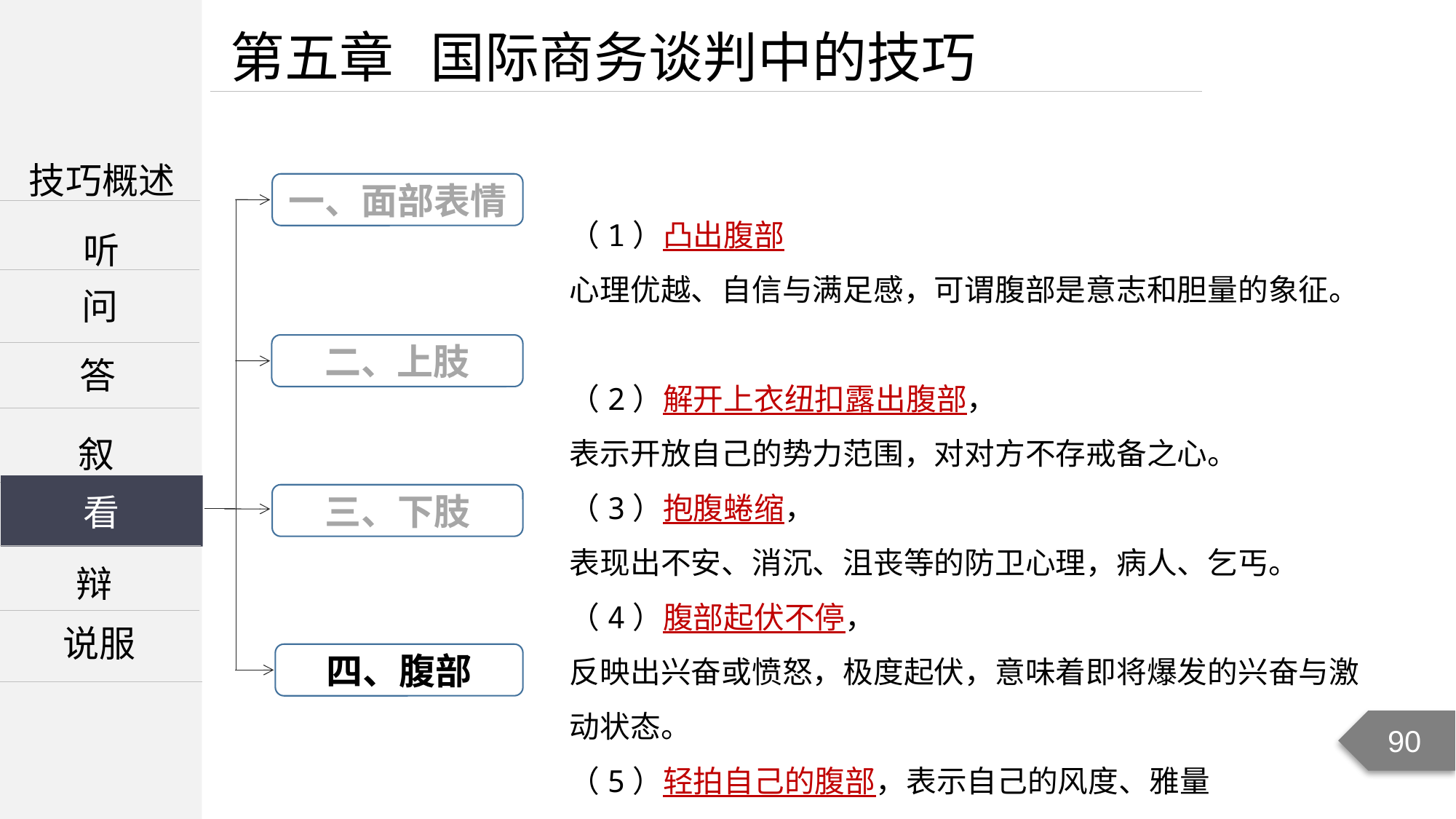

第五章   国际商务谈判中的技巧
技巧概述
一、面部表情
（1）凸出腹部
心理优越、自信与满足感，可谓腹部是意志和胆量的象征。
（2）解开上衣纽扣露出腹部，
表示开放自己的势力范围，对对方不存戒备之心。
（3）抱腹蜷缩，
表现出不安、消沉、沮丧等的防卫心理，病人、乞丐。
（4）腹部起伏不停，
反映出兴奋或愤怒，极度起伏，意味着即将爆发的兴奋与激动状态。
（5）轻拍自己的腹部，表示自己的风度、雅量

听
问
二、上肢
答
叙
看
看
三、下肢
辩
说服
四、腹部
90